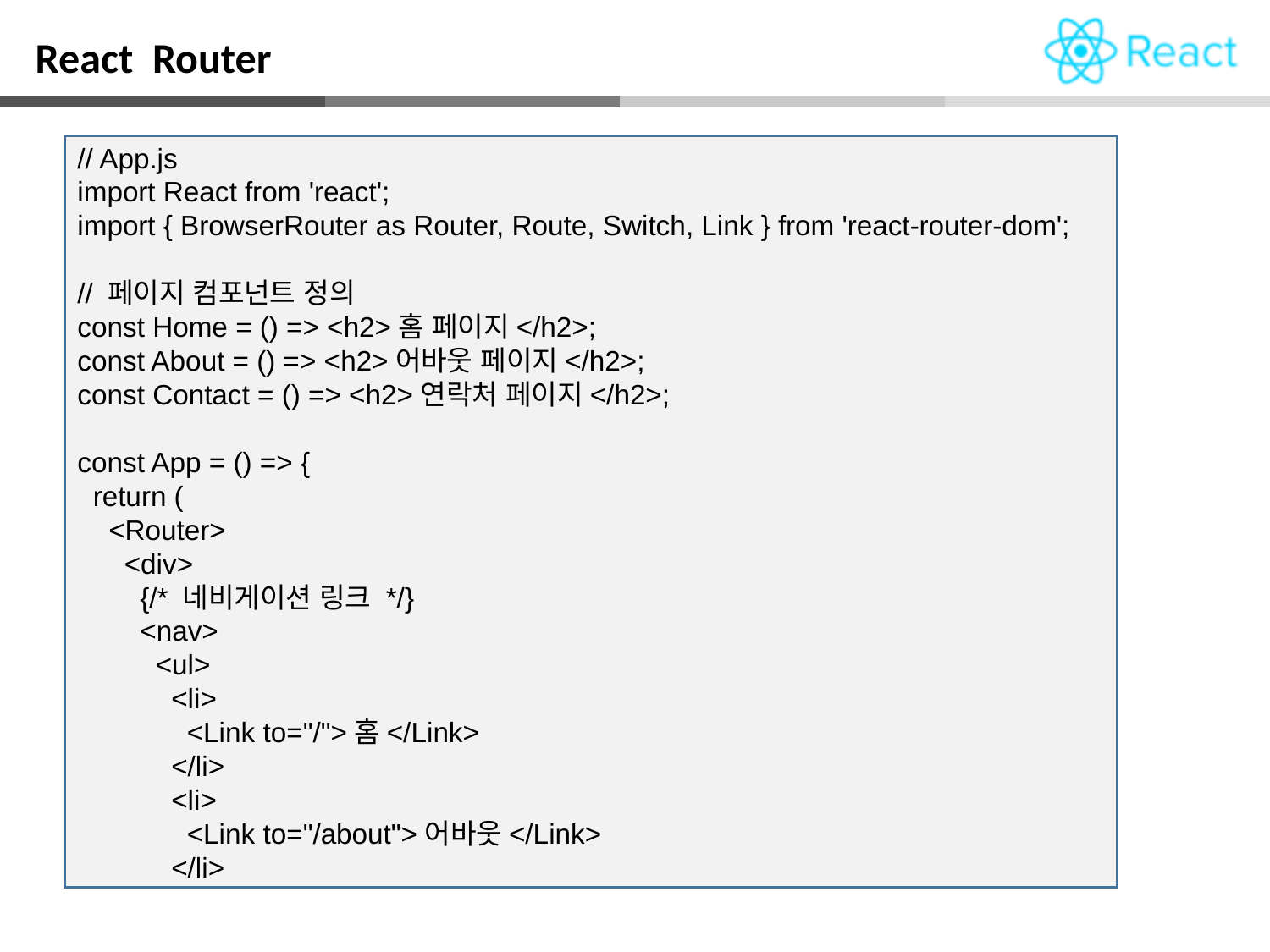

React  Router

// App.js
import React from 'react';
import { BrowserRouter as Router, Route, Switch, Link } from 'react-router-dom';

// 페이지 컴포넌트 정의
const Home = () => <h2>홈 페이지</h2>;
const About = () => <h2>어바웃 페이지</h2>;
const Contact = () => <h2>연락처 페이지</h2>;

const App = () => {
  return (
    <Router>
      <div>
        {/* 네비게이션 링크 */}
        <nav>
          <ul>
            <li>
              <Link to="/">홈</Link>
            </li>
            <li>
              <Link to="/about">어바웃</Link>
            </li>